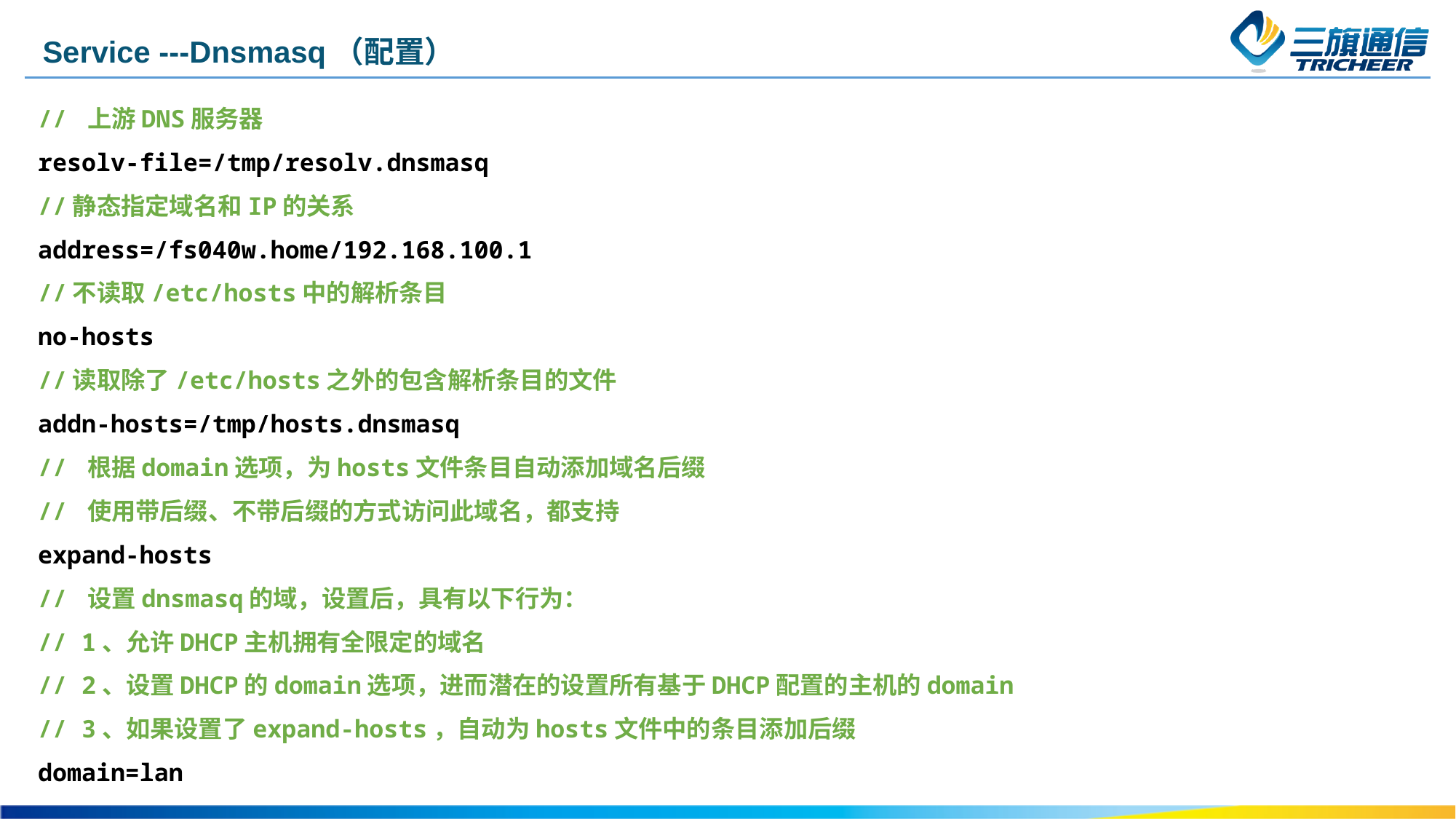

Service ---Dnsmasq（配置）
// 上游DNS服务器
resolv-file=/tmp/resolv.dnsmasq
//静态指定域名和IP的关系
address=/fs040w.home/192.168.100.1
//不读取/etc/hosts中的解析条目
no-hosts
//读取除了/etc/hosts之外的包含解析条目的文件
addn-hosts=/tmp/hosts.dnsmasq
// 根据domain选项，为hosts文件条目自动添加域名后缀
// 使用带后缀、不带后缀的方式访问此域名，都支持
expand-hosts
// 设置dnsmasq的域，设置后，具有以下行为：
// 1、允许DHCP主机拥有全限定的域名
// 2、设置DHCP的domain选项，进而潜在的设置所有基于DHCP配置的主机的domain
// 3、如果设置了expand-hosts，自动为hosts文件中的条目添加后缀
domain=lan